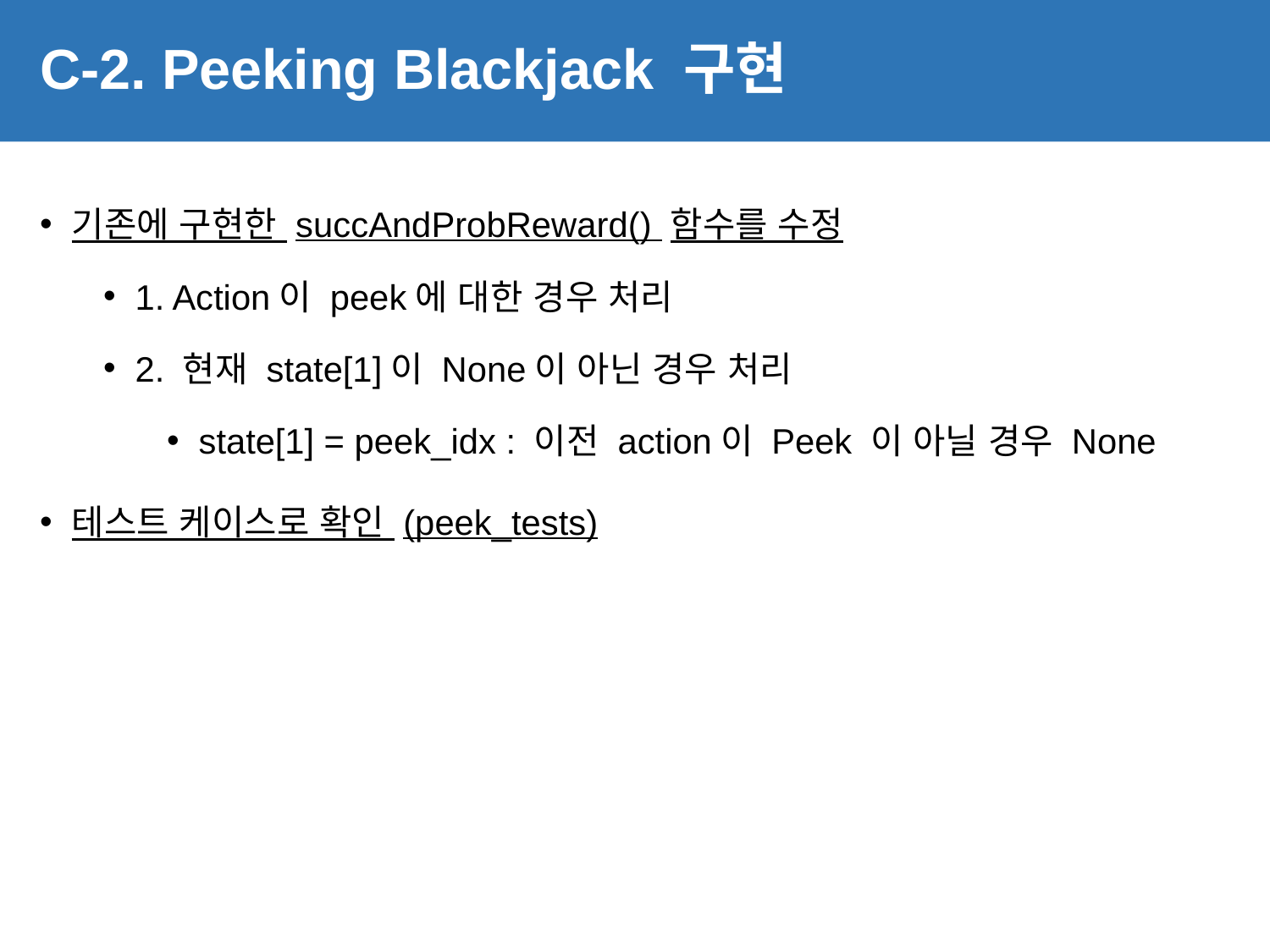

# C-2. Peeking Blackjack 구현
33
기존에 구현한 succAndProbReward() 함수를 수정
1. Action이 peek에 대한 경우 처리
2. 현재 state[1]이 None이 아닌 경우 처리
state[1] = peek_idx : 이전 action이 Peek 이 아닐 경우 None
테스트 케이스로 확인 (peek_tests)